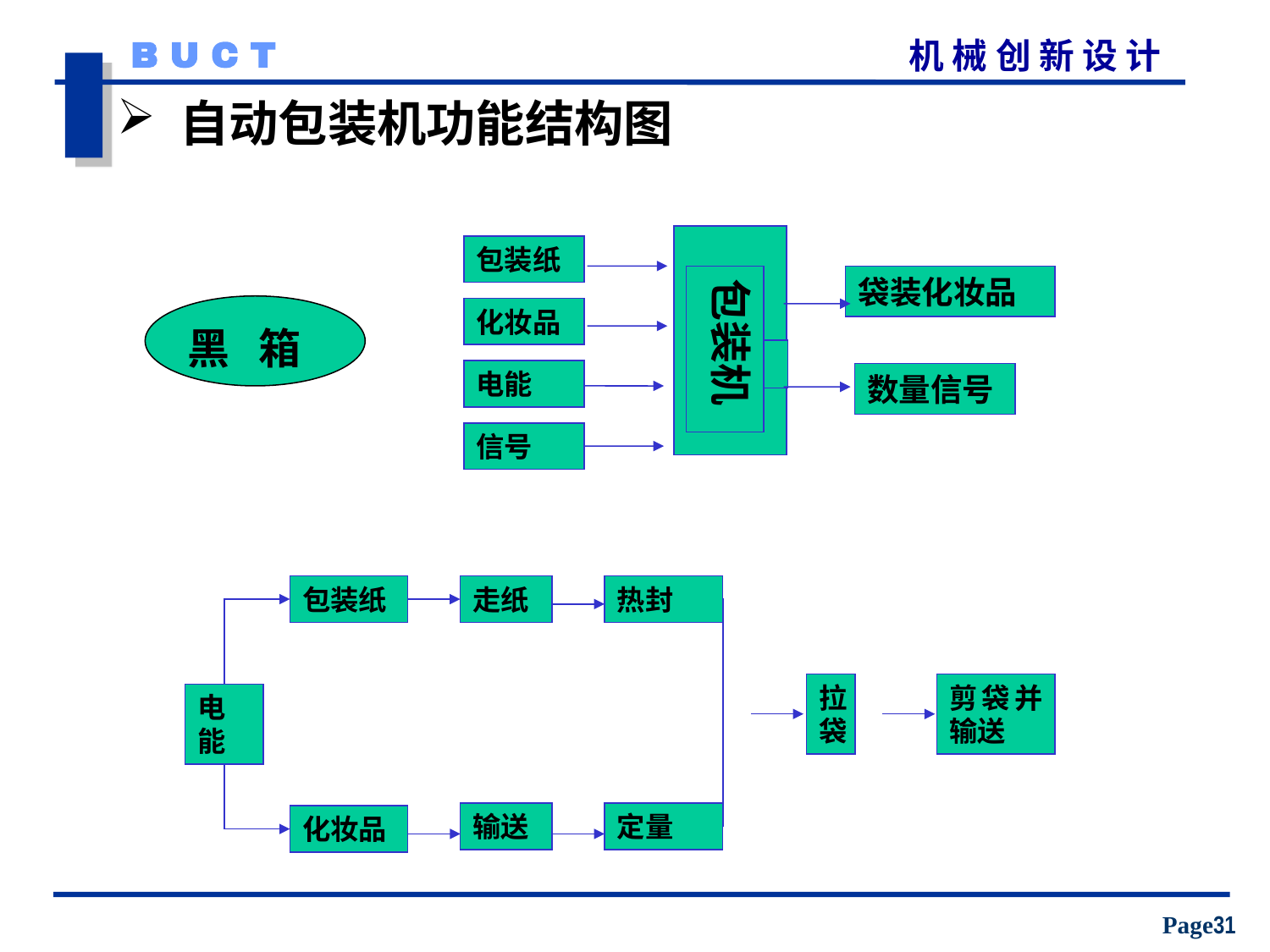

自动包装机功能结构图

包装纸

包装机
袋装化妆品
化妆品

电能
数量信号

信号

黑   箱
包装纸
走纸
热封
拉袋
剪袋并输送
电能
输送
定量
化妆品
Page31